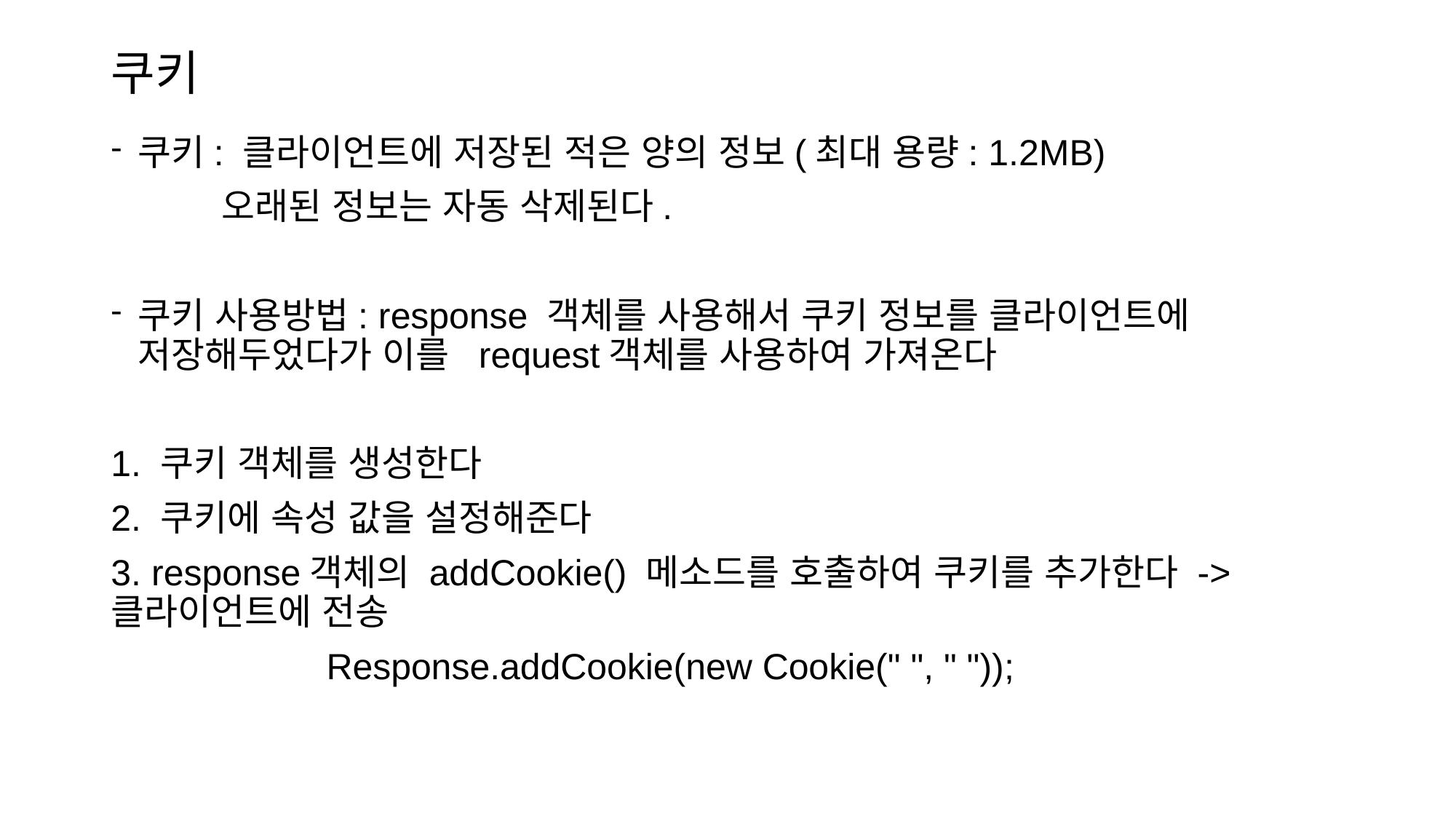

# 쿠키
쿠키: 클라이언트에 저장된 적은 양의 정보(최대 용량: 1.2MB)
          오래된 정보는 자동 삭제된다.

쿠키 사용방법: response 객체를 사용해서 쿠키 정보를 클라이언트에 저장해두었다가 이를  request객체를 사용하여 가져온다

1. 쿠키 객체를 생성한다
2. 쿠키에 속성 값을 설정해준다
3. response객체의 addCookie() 메소드를 호출하여 쿠키를 추가한다 ->클라이언트에 전송
                Response.addCookie(new Cookie(" ", " "));